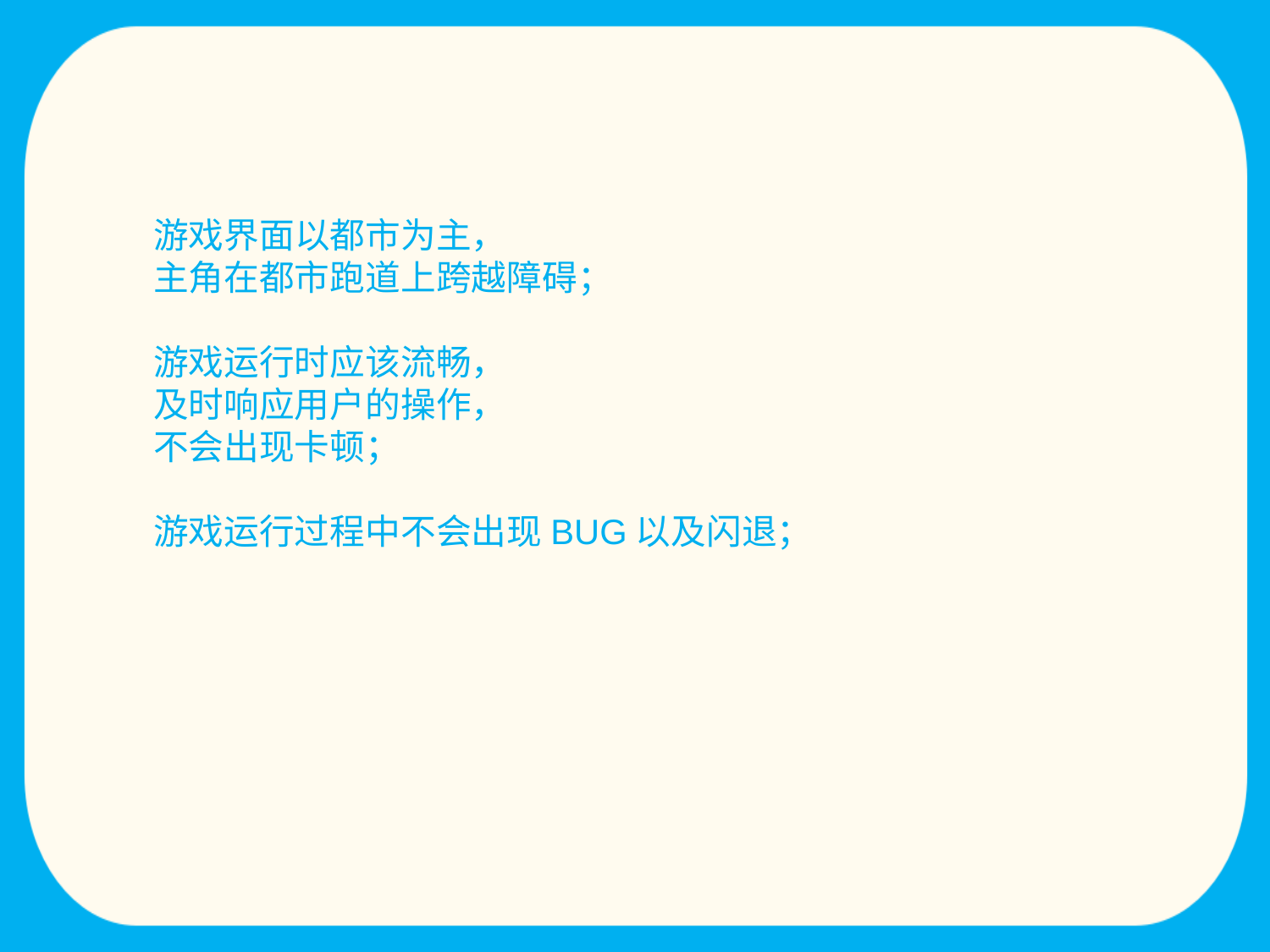

游戏界面以都市为主，
主角在都市跑道上跨越障碍；

游戏运行时应该流畅，
及时响应用户的操作，
不会出现卡顿；

游戏运行过程中不会出现BUG以及闪退；